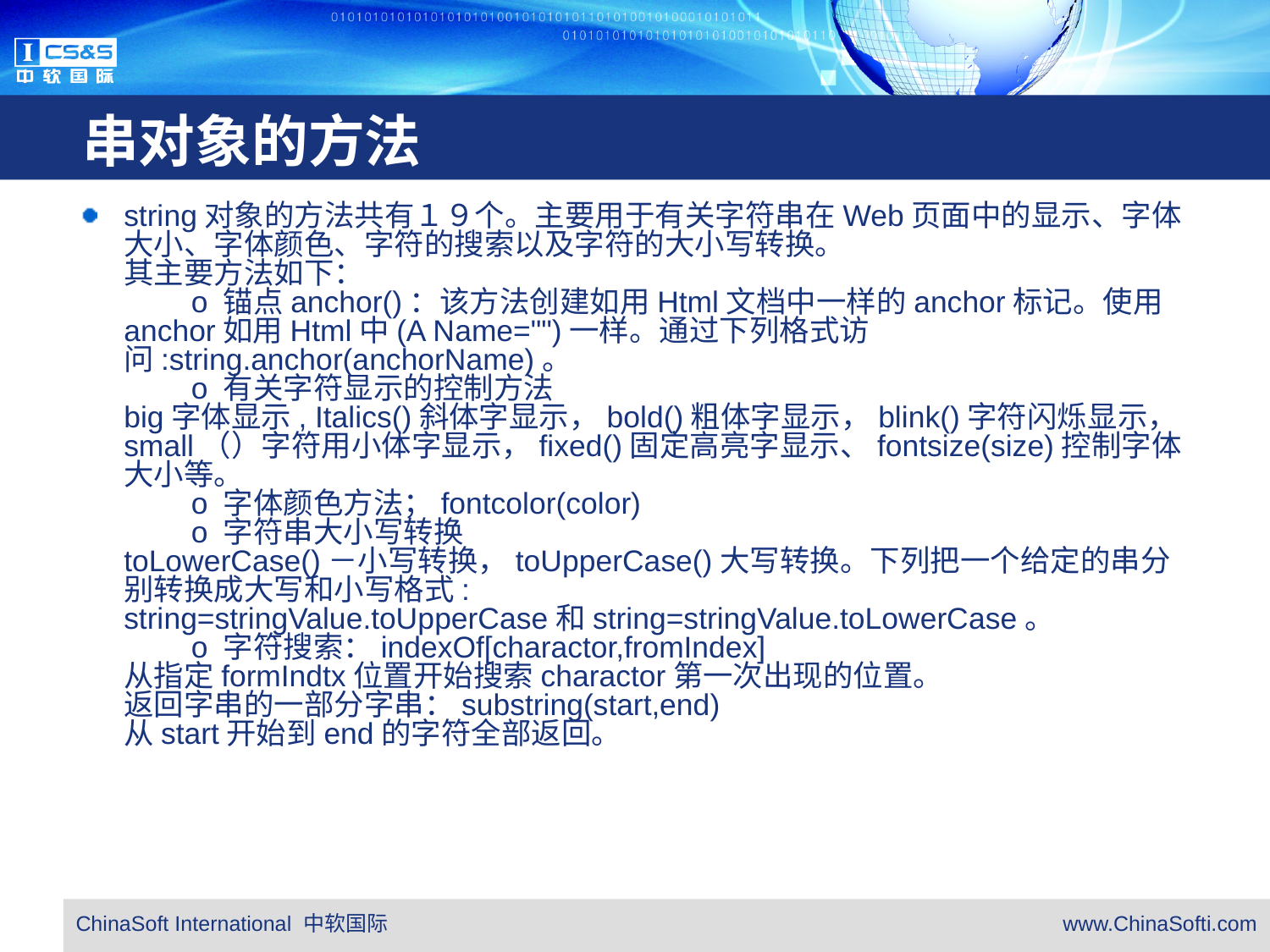

# 串对象的方法
string对象的方法共有１９个。主要用于有关字符串在Web页面中的显示、字体大小、字体颜色、字符的搜索以及字符的大小写转换。
其主要方法如下：
　　o 锚点anchor()：该方法创建如用Html文档中一样的anchor标记。使用anchor如用Html中(A Name="")一样。通过下列格式访问:string.anchor(anchorName)。
　　o 有关字符显示的控制方法
big字体显示, Italics()斜体字显示，bold()粗体字显示，blink()字符闪烁显示，small（）字符用小体字显示，fixed()固定高亮字显示、fontsize(size)控制字体大小等。
　　o 字体颜色方法；fontcolor(color)
　　o 字符串大小写转换
toLowerCase()－小写转换，toUpperCase()大写转换。下列把一个给定的串分别转换成大写和小写格式:
string=stringValue.toUpperCase和string=stringValue.toLowerCase。
　　o 字符搜索：indexOf[charactor,fromIndex]
从指定formIndtx位置开始搜索charactor第一次出现的位置。
返回字串的一部分字串：substring(start,end)
从start开始到end的字符全部返回。